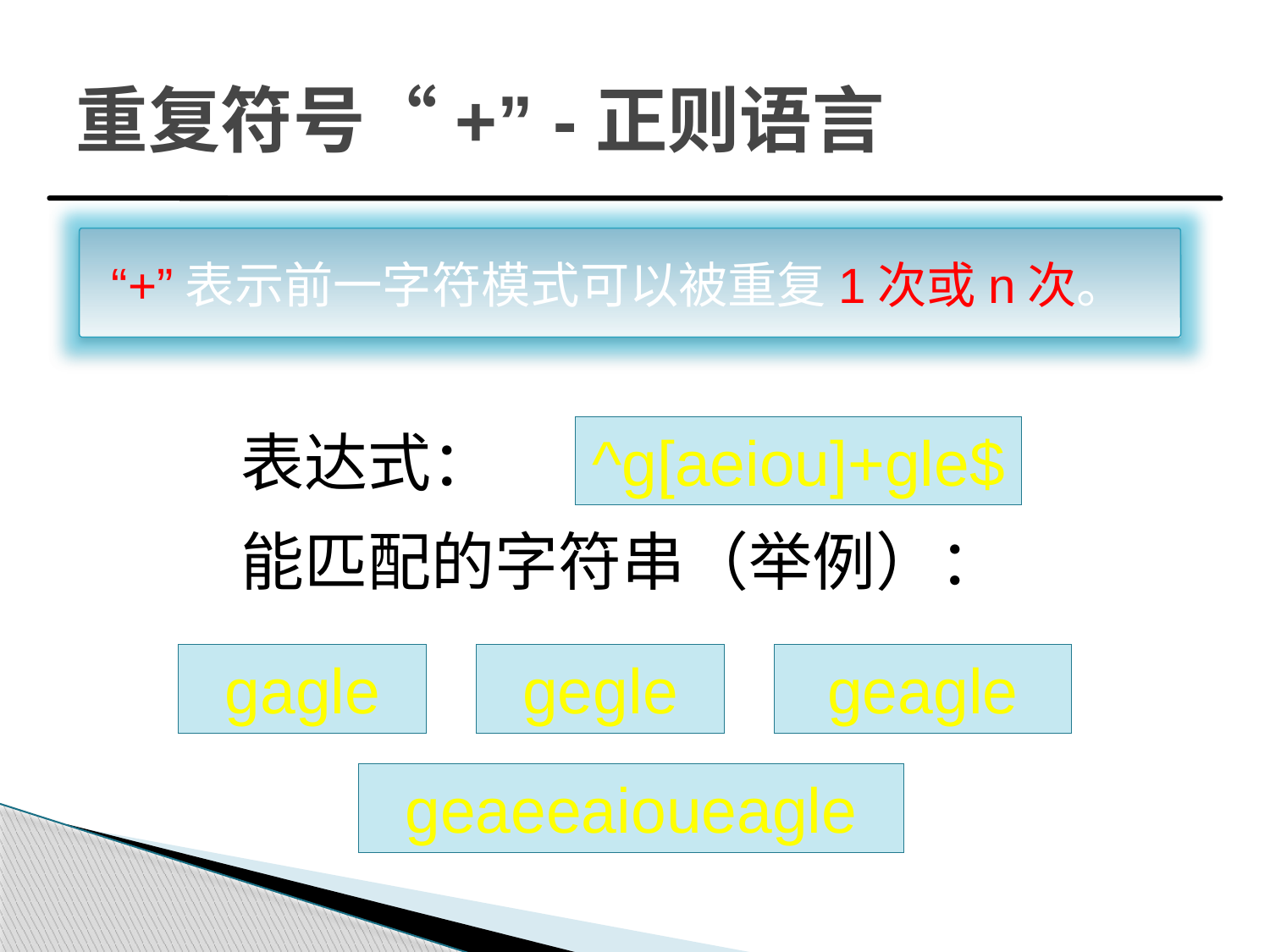

# 重复符号“+” -正则语言

“+”表示前一字符模式可以被重复1次或n次。
表达式：
^g[aeiou]+gle$
能匹配的字符串（举例）：
gagle
gegle
geagle
geaeeaioueagle